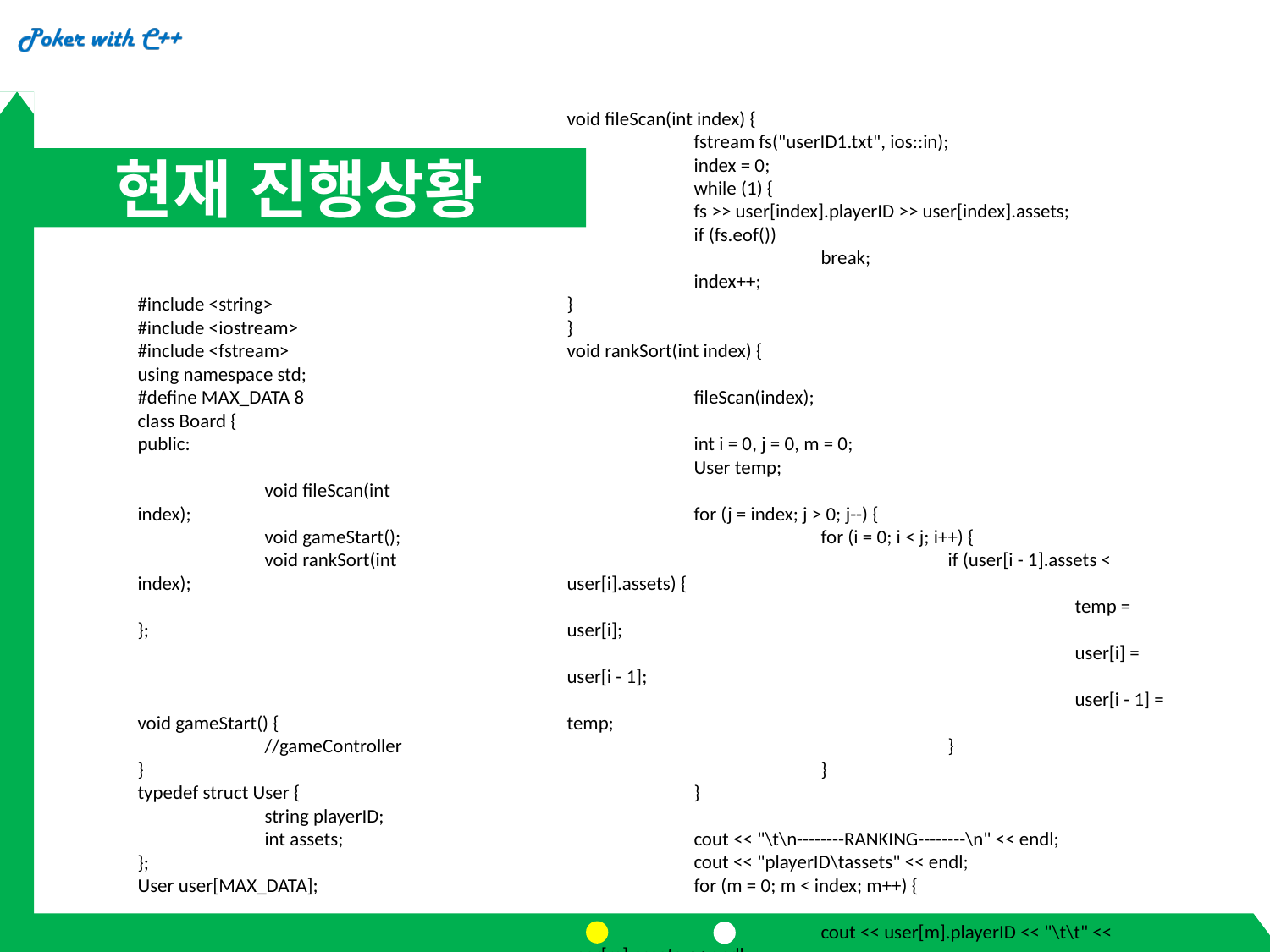

void fileScan(int index) {
	fstream fs("userID1.txt", ios::in);
	index = 0;
	while (1) {
	fs >> user[index].playerID >> user[index].assets;
	if (fs.eof())
		break;
	index++;
}
}
void rankSort(int index) {

	fileScan(index);

	int i = 0, j = 0, m = 0;
	User temp;

	for (j = index; j > 0; j--) {
		for (i = 0; i < j; i++) {
			if (user[i - 1].assets < user[i].assets) {
				temp = user[i];
				user[i] = user[i - 1];
				user[i - 1] = temp;
			}
		}
	}

	cout << "\t\n--------RANKING--------\n" << endl;
	cout << "playerID\tassets" << endl;
	for (m = 0; m < index; m++) {

		cout << user[m].playerID << "\t\t" << user[m].assets << endl;
	}
}
현재 진행상황
#include <string>
#include <iostream>
#include <fstream>
using namespace std;
#define MAX_DATA 8
class Board {
public:

	void fileScan(int index);
	void gameStart();
	void rankSort(int index);

};

void gameStart() {
	//gameController
}
typedef struct User {
	string playerID;
	int assets;
};
User user[MAX_DATA];